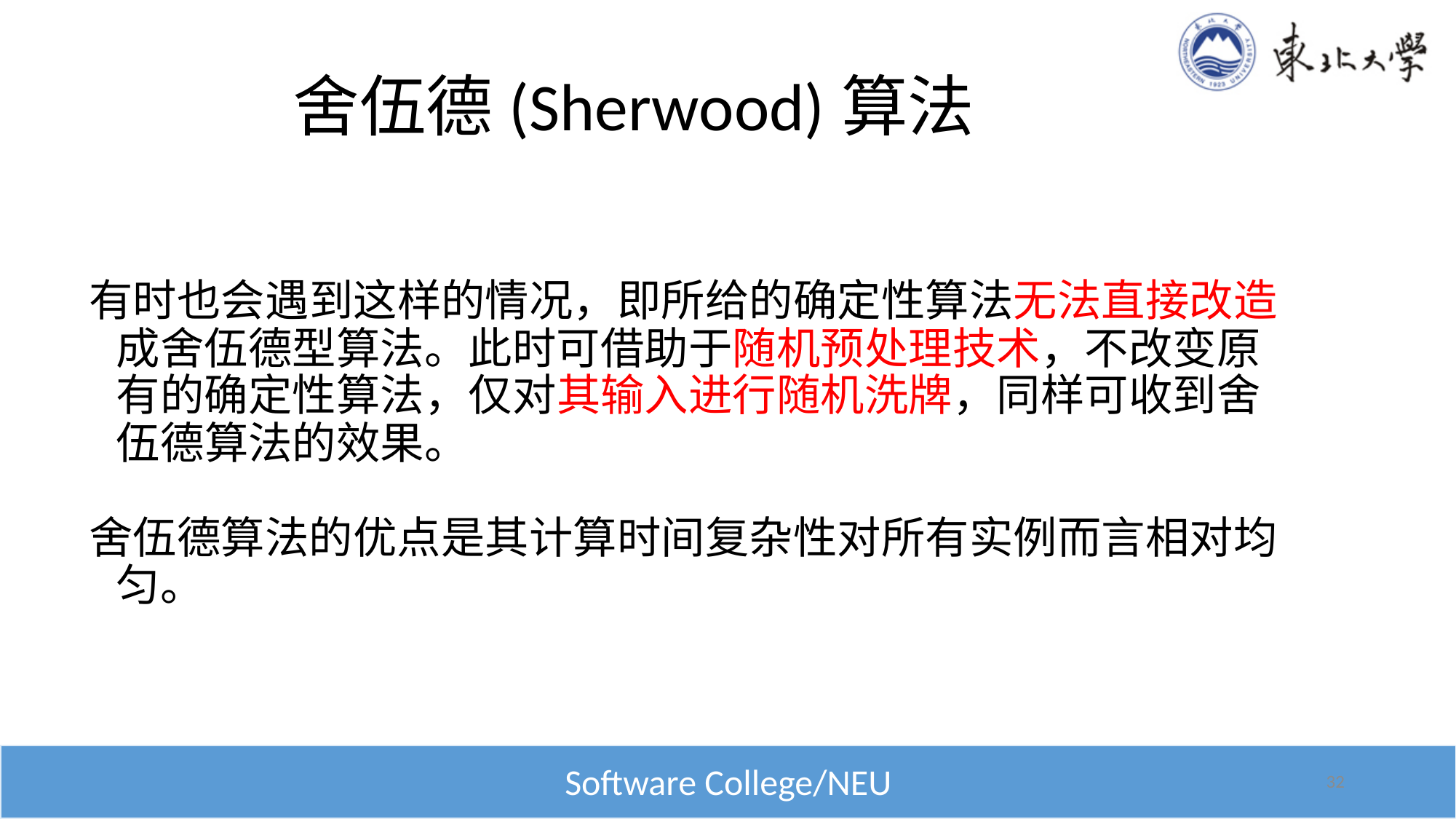

# 舍伍德(Sherwood)算法

有时也会遇到这样的情况，即所给的确定性算法无法直接改造成舍伍德型算法。此时可借助于随机预处理技术，不改变原有的确定性算法，仅对其输入进行随机洗牌，同样可收到舍伍德算法的效果。

舍伍德算法的优点是其计算时间复杂性对所有实例而言相对均匀。
32